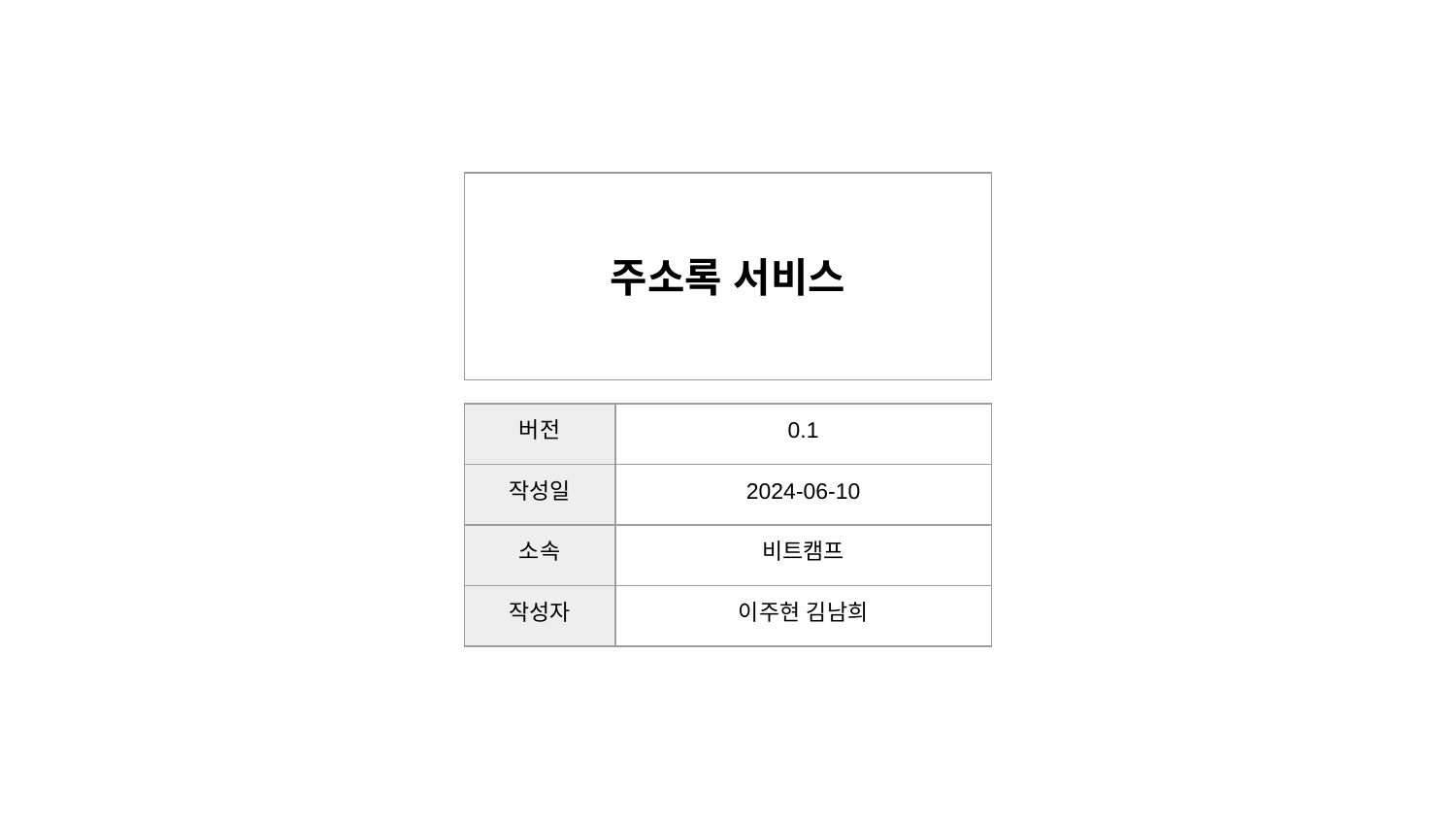

주소록 서비스
| 버전 | 0.1 |
| --- | --- |
| 작성일 | 2024-06-10 |
| 소속 | 비트캠프 |
| 작성자 | 이주현 김남희 |